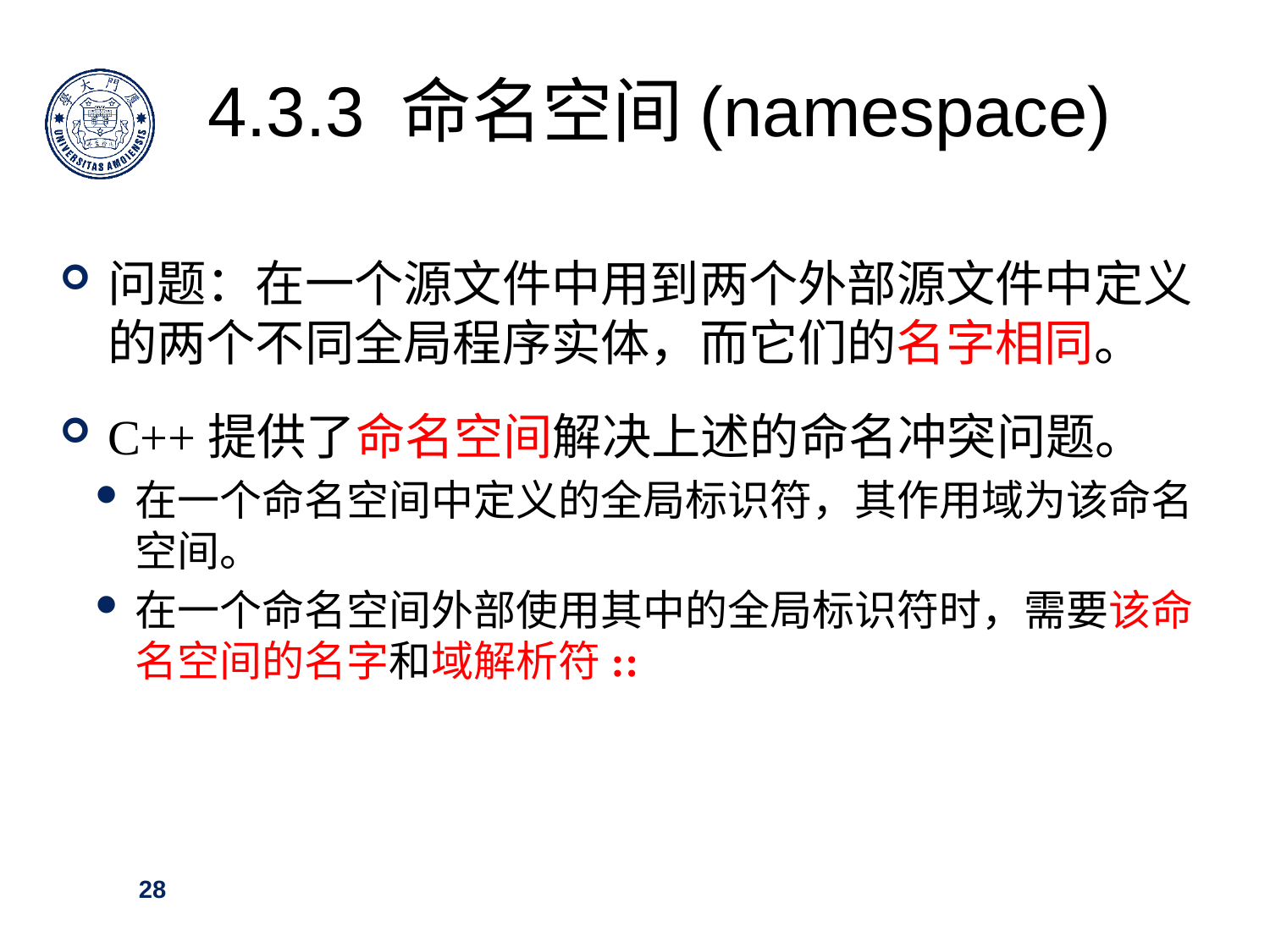

4.3.3 命名空间(namespace)
问题：在一个源文件中用到两个外部源文件中定义的两个不同全局程序实体，而它们的名字相同。

C++提供了命名空间解决上述的命名冲突问题。
在一个命名空间中定义的全局标识符，其作用域为该命名空间。
在一个命名空间外部使用其中的全局标识符时，需要该命名空间的名字和域解析符::
28